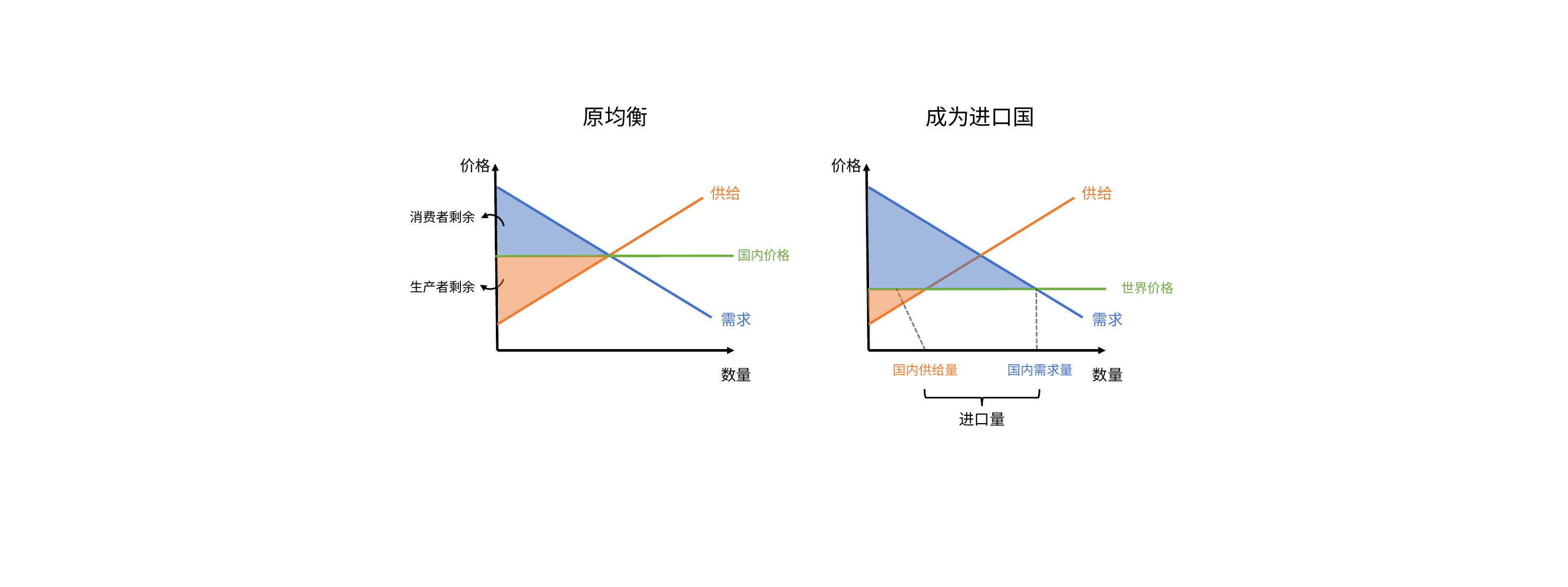

原均衡
成为进口国
价格
供给
需求
数量
价格
供给
需求
数量

消费者剩余

国内价格

生产者剩余
世界价格

国内需求量
国内供给量
进口量